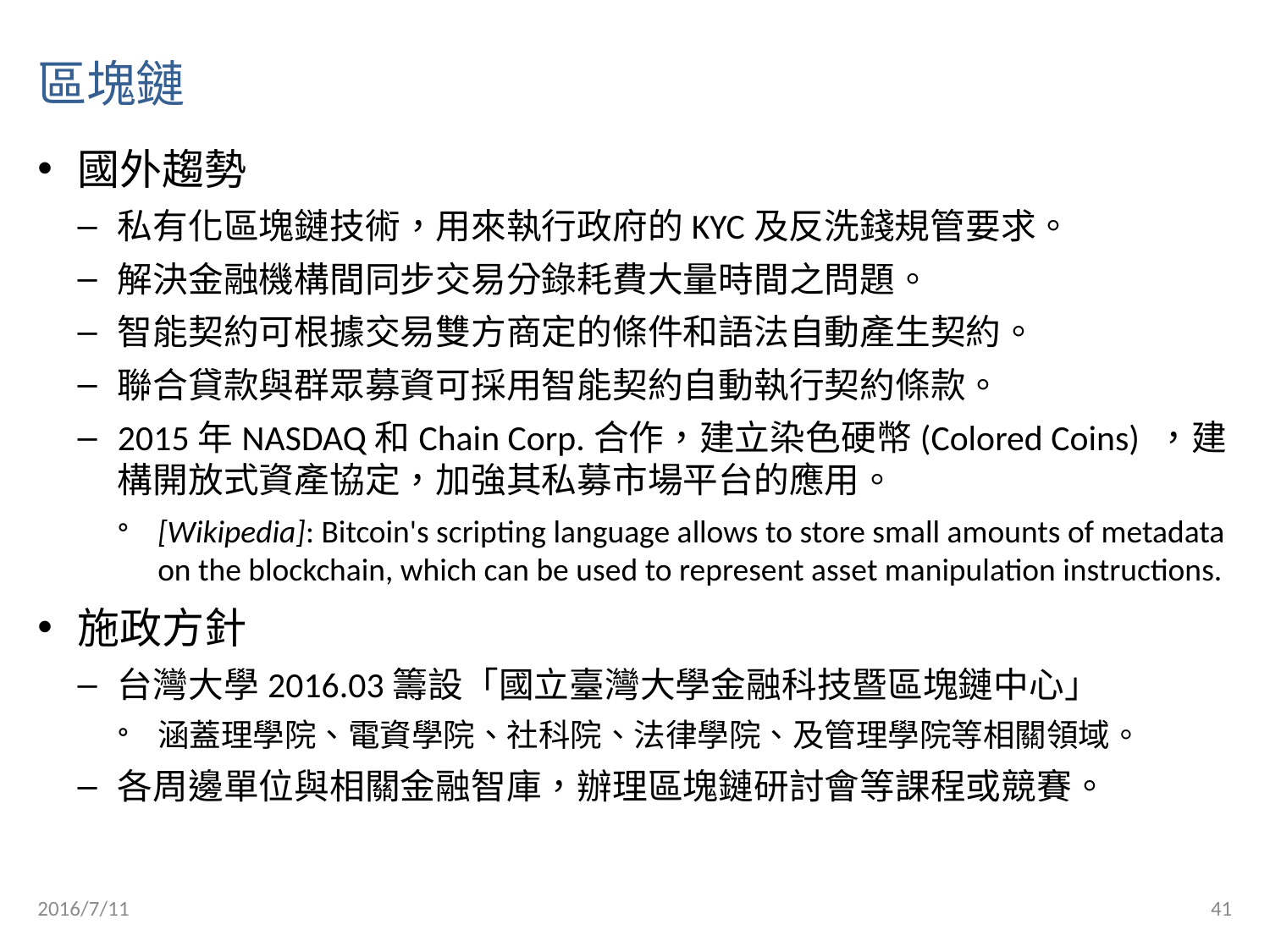

# 區塊鏈
國外趨勢
私有化區塊鏈技術，用來執行政府的KYC及反洗錢規管要求。
解決金融機構間同步交易分錄耗費大量時間之問題。
智能契約可根據交易雙方商定的條件和語法自動產生契約。
聯合貸款與群眾募資可採用智能契約自動執行契約條款。
2015年NASDAQ和Chain Corp.合作，建立染色硬幣(Colored Coins) ，建構開放式資產協定，加強其私募市場平台的應用。
[Wikipedia]: Bitcoin's scripting language allows to store small amounts of metadata on the blockchain, which can be used to represent asset manipulation instructions.
施政方針
台灣大學2016.03籌設「國立臺灣大學金融科技暨區塊鏈中心」
涵蓋理學院、電資學院、社科院、法律學院、及管理學院等相關領域。
各周邊單位與相關金融智庫，辦理區塊鏈研討會等課程或競賽。
2016/7/11
41